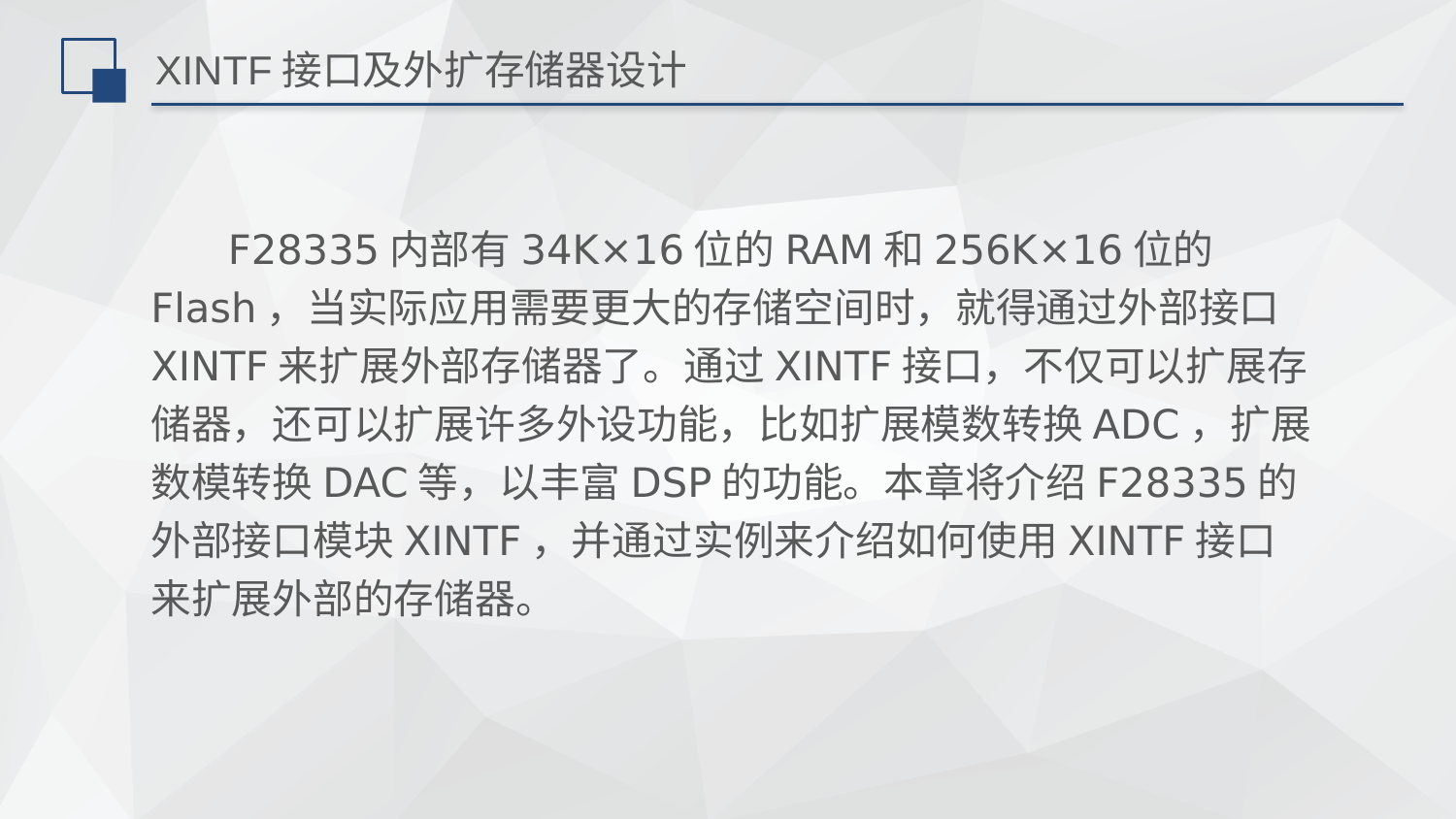

# XINTF接口及外扩存储器设计
      F28335内部有34K×16位的RAM和256K×16位的Flash，当实际应用需要更大的存储空间时，就得通过外部接口XINTF来扩展外部存储器了。通过XINTF接口，不仅可以扩展存储器，还可以扩展许多外设功能，比如扩展模数转换ADC，扩展数模转换DAC等，以丰富DSP的功能。本章将介绍F28335的外部接口模块XINTF，并通过实例来介绍如何使用XINTF接口来扩展外部的存储器。